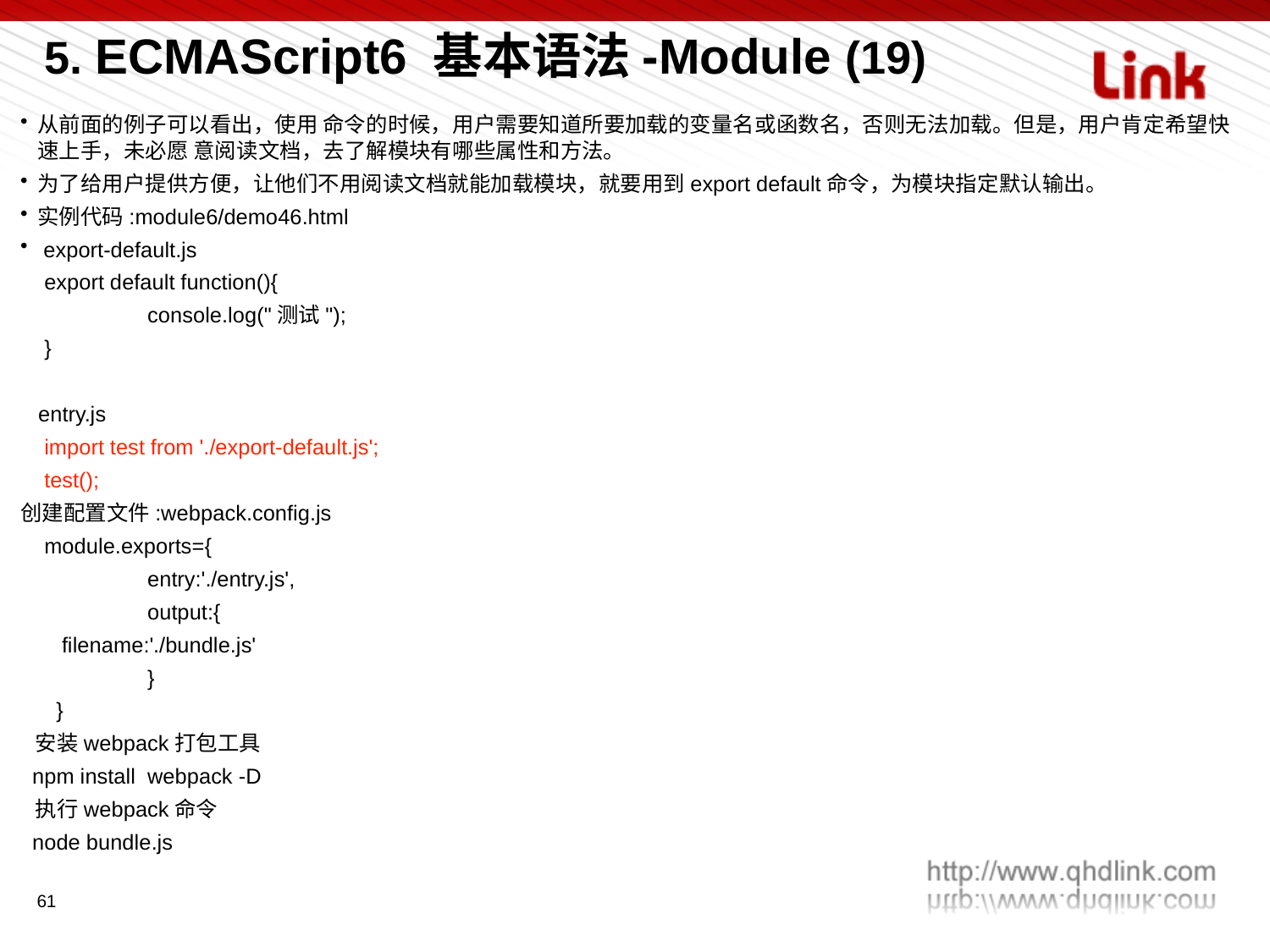

5. ECMAScript6 基本语法-Module (19)
从前面的例子可以看出，使用 命令的时候，用户需要知道所要加载的变量名或函数名，否则无法加载。但是，用户肯定希望快速上手，未必愿 意阅读文档，去了解模块有哪些属性和方法。
为了给用户提供方便，让他们不用阅读文档就能加载模块，就要用到export default命令，为模块指定默认输出。
实例代码:module6/demo46.html
 export-default.js
    export default function(){
	console.log("测试");
    }

   entry.js
    import test from './export-default.js';
    test();
创建配置文件:webpack.config.js
    module.exports={
	entry:'./entry.js',
	output:{
       filename:'./bundle.js'
	}
      }
  安装webpack打包工具
  npm install  webpack -D
  执行webpack命令
  node bundle.js

61